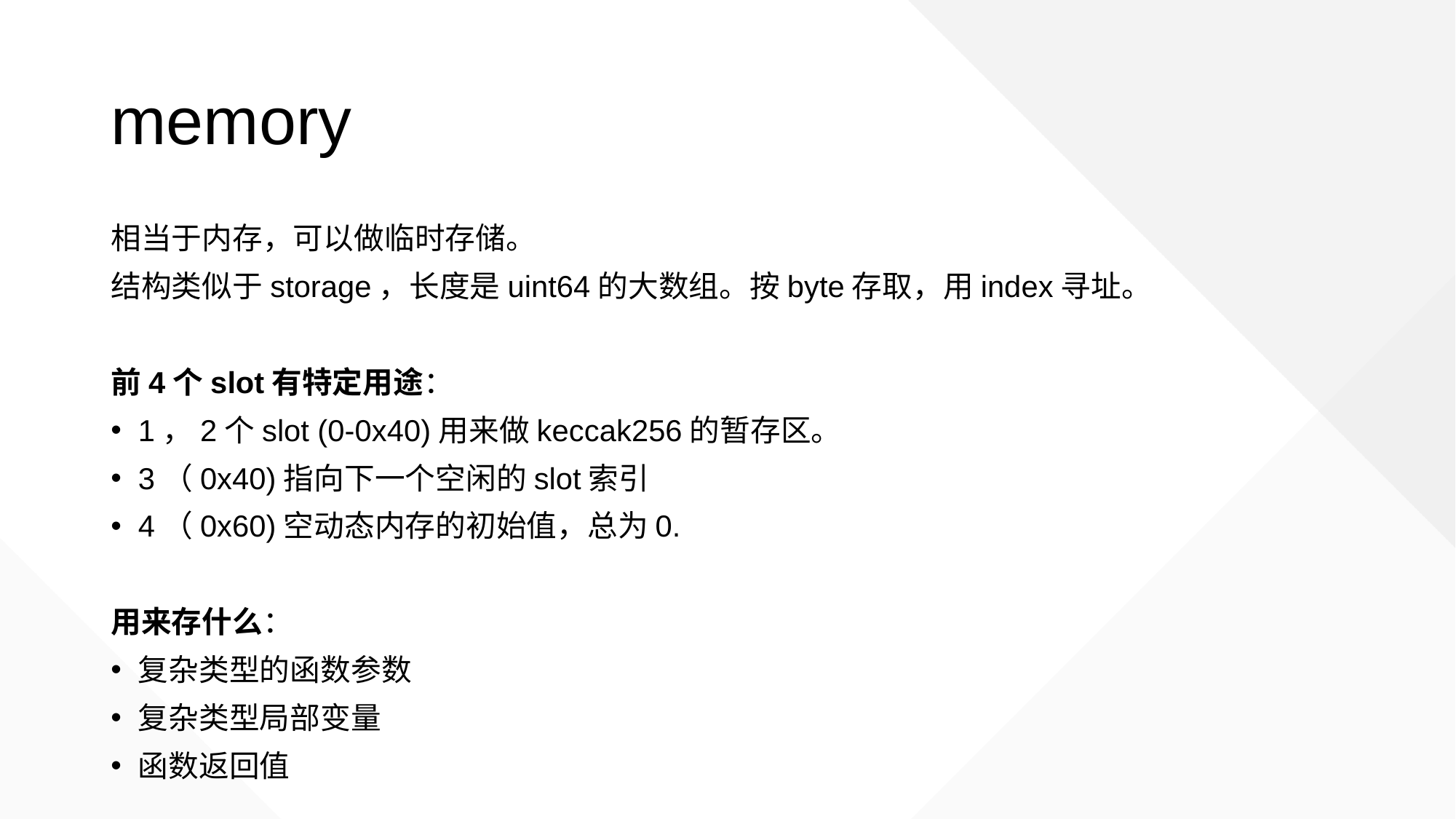

# memory
相当于内存，可以做临时存储。
结构类似于storage，长度是uint64的大数组。按byte存取，用index寻址。

前4个slot有特定用途：
1，2个slot (0-0x40)用来做keccak256的暂存区。
3（0x40)指向下一个空闲的slot索引
4（0x60)空动态内存的初始值，总为0.

用来存什么：
复杂类型的函数参数
复杂类型局部变量
函数返回值

什么时候会开启新内存实例？